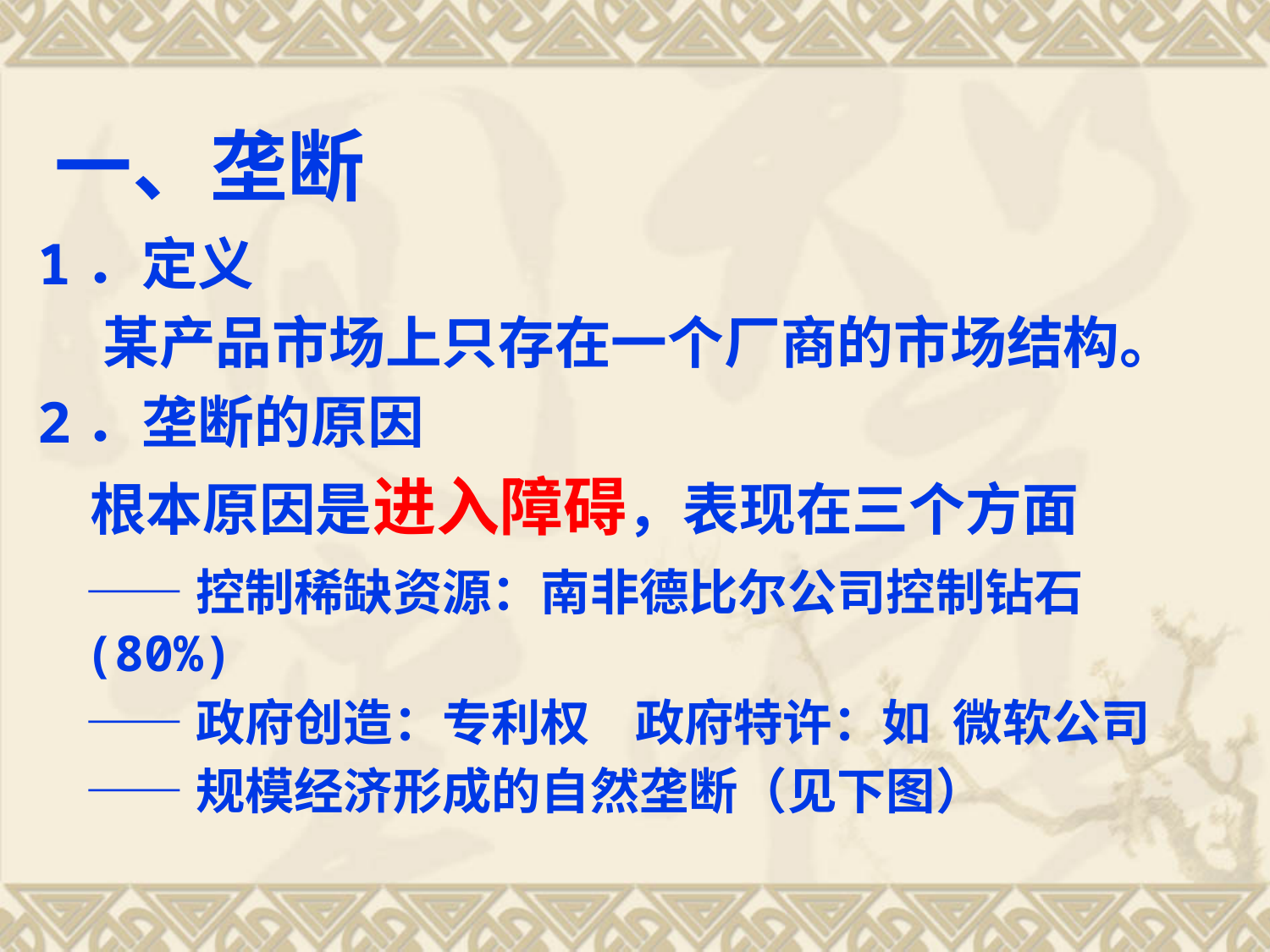

# 一、垄断
1．定义
    某产品市场上只存在一个厂商的市场结构。
2．垄断的原因
   根本原因是进入障碍，表现在三个方面
	——控制稀缺资源：南非德比尔公司控制钻石(80%)
	——政府创造：专利权    政府特许：如  微软公司
	——规模经济形成的自然垄断（见下图）